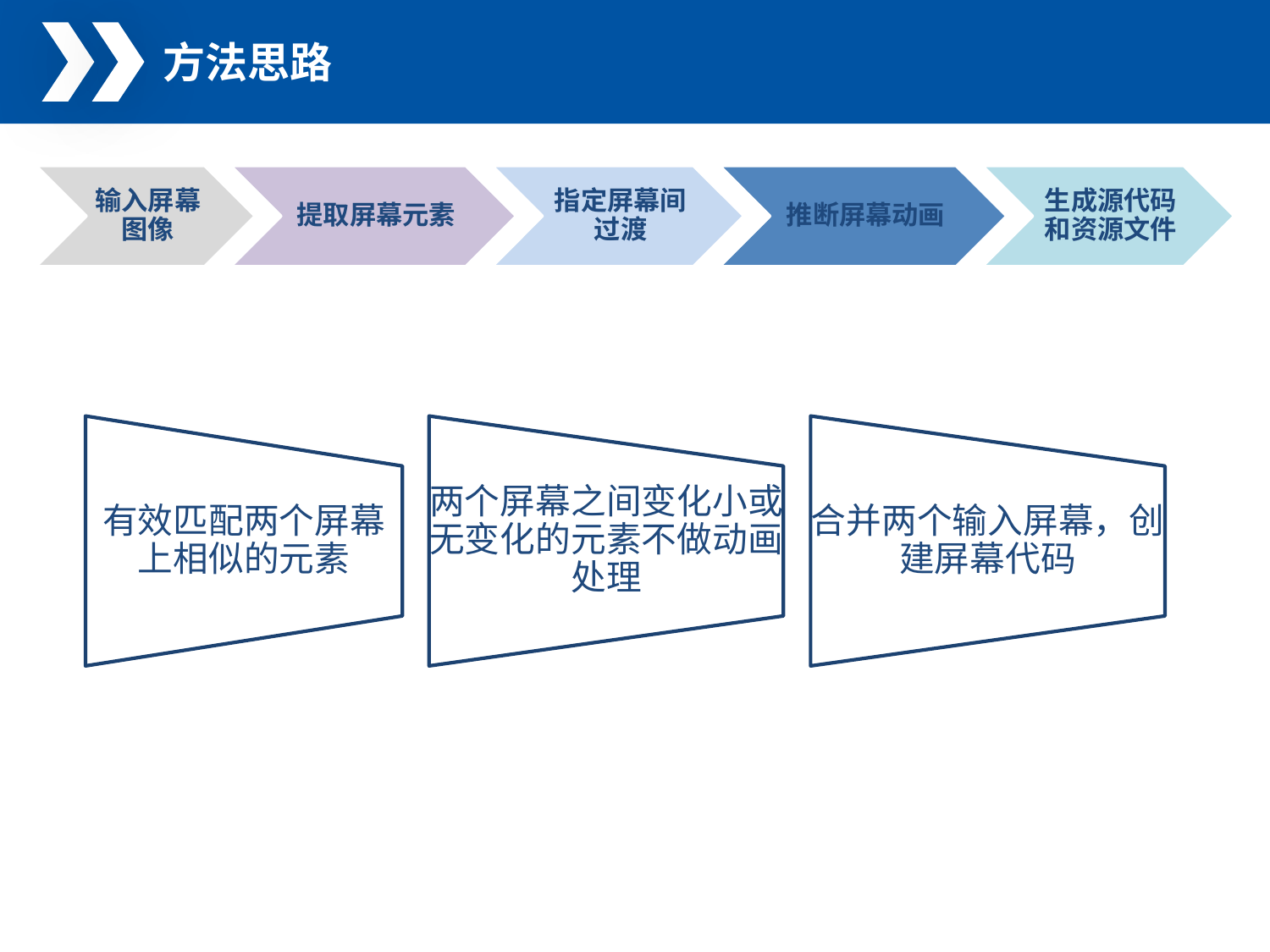

输入屏幕图像
提取屏幕元素
指定屏幕间过渡
推断屏幕动画
生成源代码和资源文件
有效匹配两个屏幕上相似的元素
两个屏幕之间变化小或无变化的元素不做动画处理
合并两个输入屏幕，创建屏幕代码